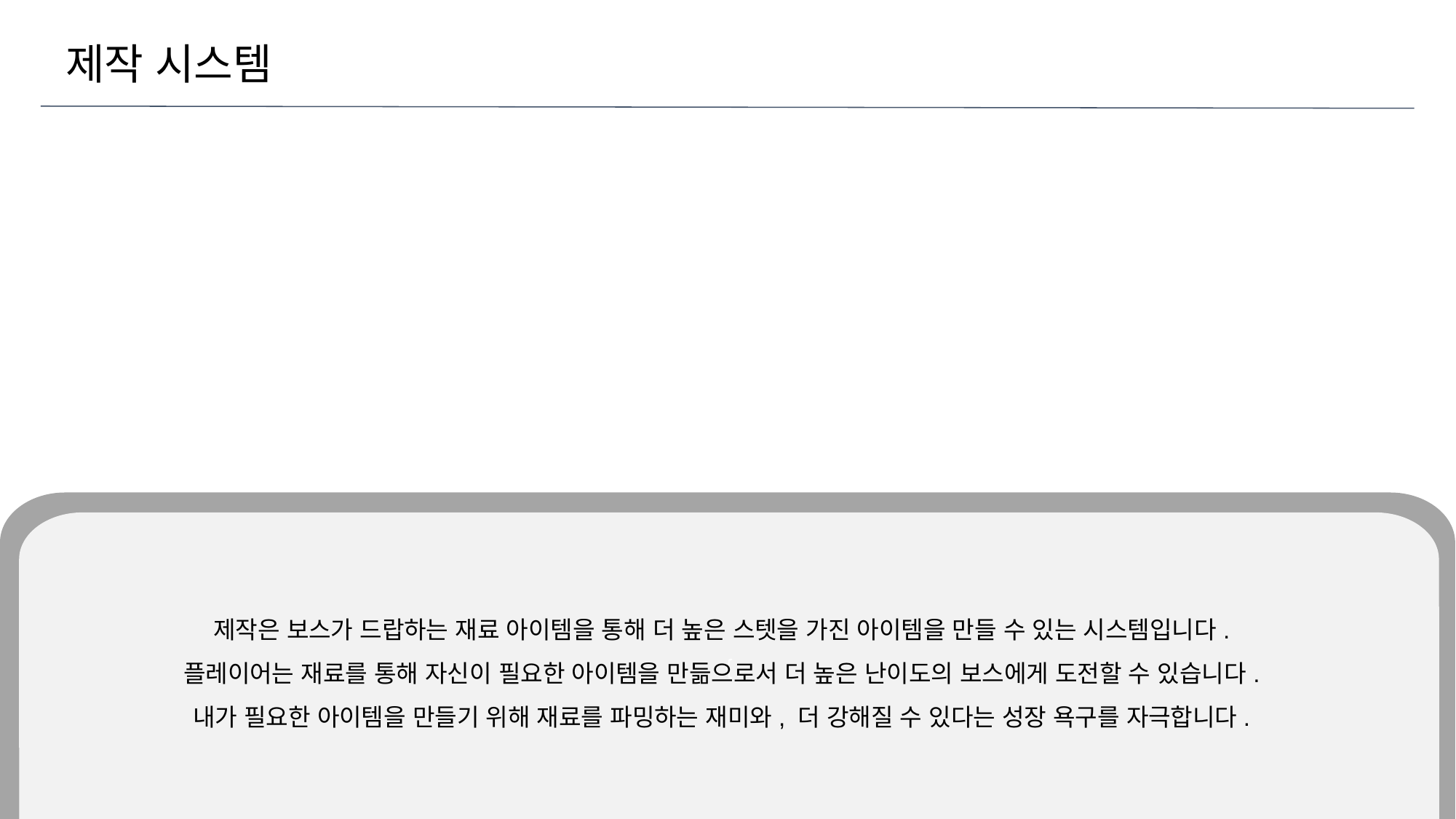

# 제작 시스템
제작은 보스가 드랍하는 재료 아이템을 통해 더 높은 스텟을 가진 아이템을 만들 수 있는 시스템입니다.
플레이어는 재료를 통해 자신이 필요한 아이템을 만듦으로서 더 높은 난이도의 보스에게 도전할 수 있습니다.
내가 필요한 아이템을 만들기 위해 재료를 파밍하는 재미와, 더 강해질 수 있다는 성장 욕구를 자극합니다.